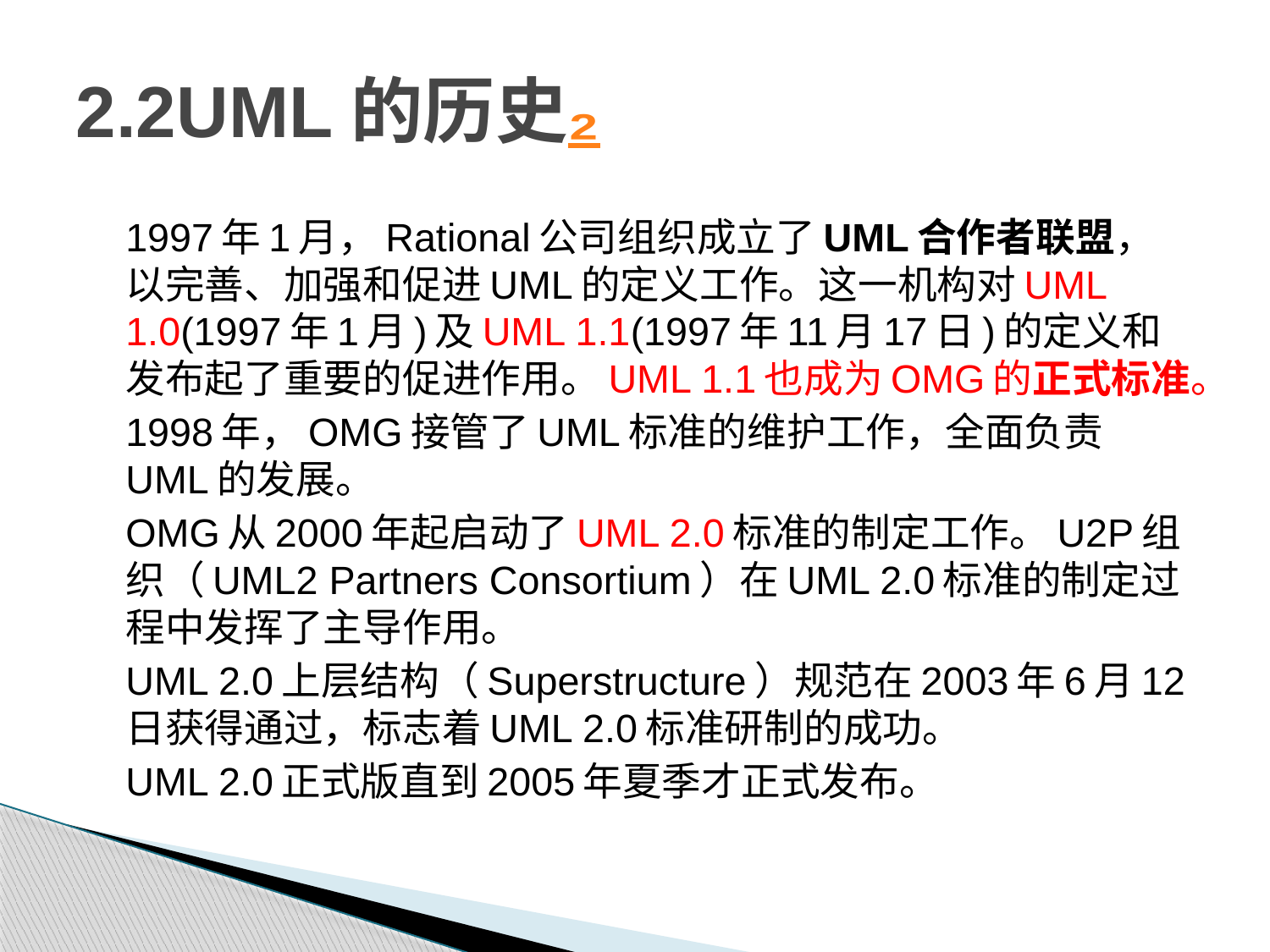

# 2.2UML的历史₂
		1997年1月，Rational公司组织成立了UML合作者联盟，以完善、加强和促进UML的定义工作。这一机构对UML 1.0(1997年1月)及UML 1.1(1997年11月17日)的定义和发布起了重要的促进作用。UML 1.1也成为OMG的正式标准。
		1998年，OMG接管了UML标准的维护工作，全面负责UML的发展。
		OMG从2000年起启动了UML 2.0标准的制定工作。U2P组织（UML2 Partners Consortium）在UML 2.0标准的制定过程中发挥了主导作用。
		UML 2.0上层结构（Superstructure）规范在2003年6月12日获得通过，标志着UML 2.0标准研制的成功。
		UML 2.0正式版直到2005年夏季才正式发布。